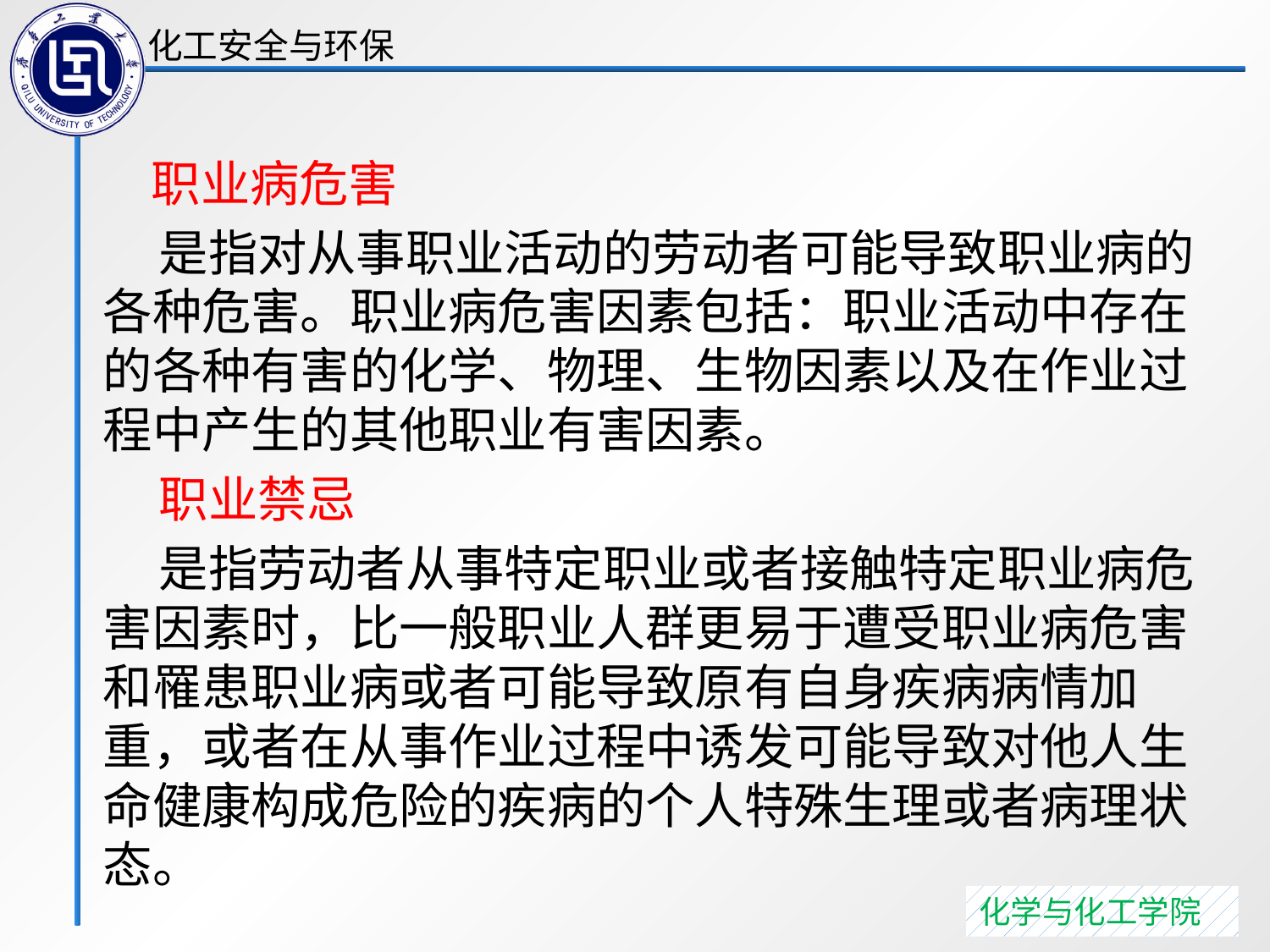

职业病危害
    是指对从事职业活动的劳动者可能导致职业病的各种危害。职业病危害因素包括：职业活动中存在的各种有害的化学、物理、生物因素以及在作业过程中产生的其他职业有害因素。
    职业禁忌
    是指劳动者从事特定职业或者接触特定职业病危害因素时，比一般职业人群更易于遭受职业病危害和罹患职业病或者可能导致原有自身疾病病情加重，或者在从事作业过程中诱发可能导致对他人生命健康构成危险的疾病的个人特殊生理或者病理状态。